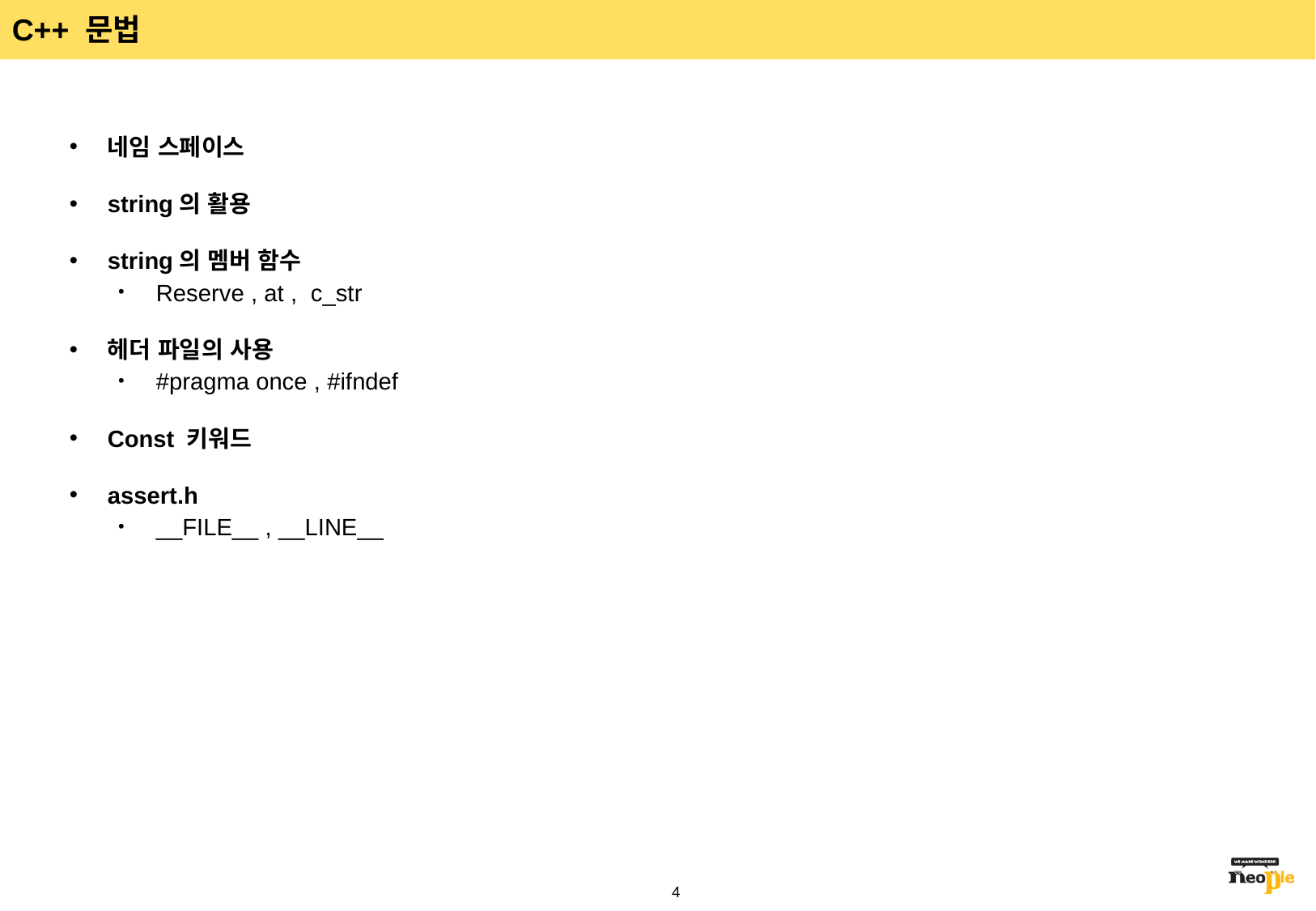

# C++ 문법
네임 스페이스
string의 활용
string의 멤버 함수
Reserve , at ,  c_str
헤더 파일의 사용
#pragma once , #ifndef
Const 키워드
assert.h
__FILE__ , __LINE__